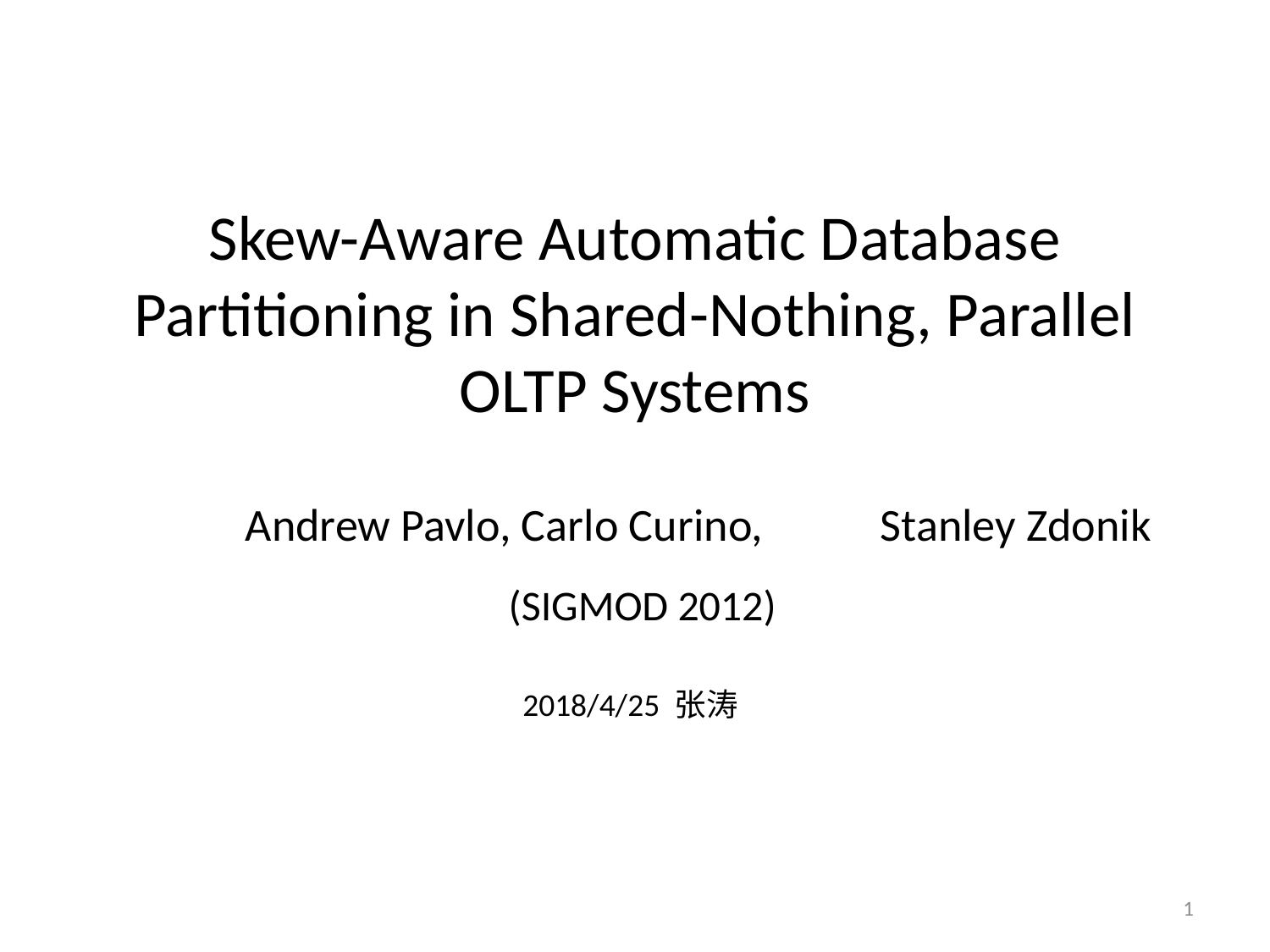

# Skew-Aware Automatic Database Partitioning in Shared-Nothing, Parallel OLTP Systems
	Andrew Pavlo, Carlo Curino, 	Stanley Zdonik
(SIGMOD 2012)
2018/4/25 张涛
1